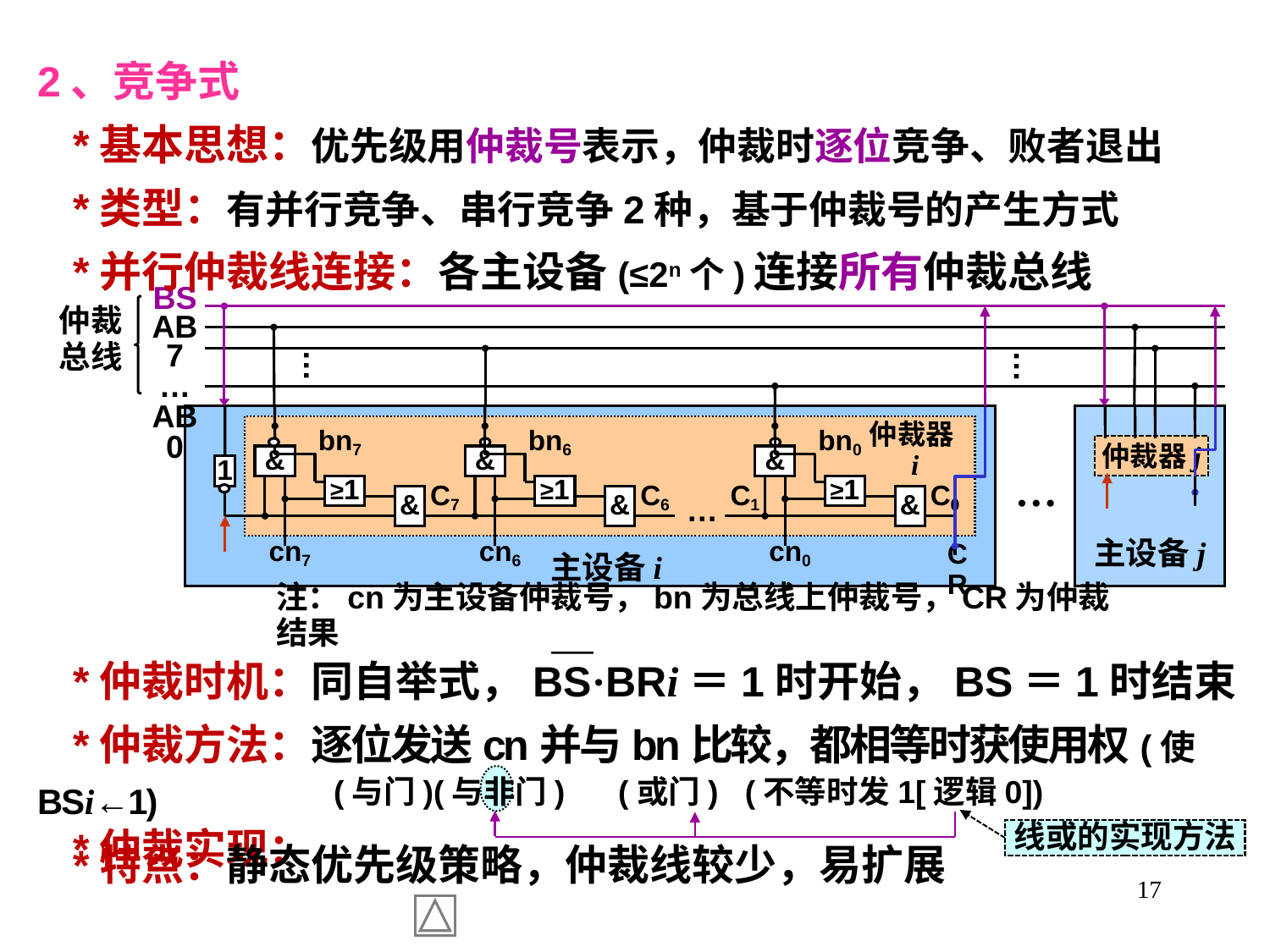

2、竞争式
   *基本思想：优先级用仲裁号表示，仲裁时逐位竞争、败者退出
   *类型：有并行竞争、串行竞争2种，基于仲裁号的产生方式
   *并行仲裁线连接：各主设备(≤2n个)连接所有仲裁总线
BS
AB7
…
AB0

仲裁总线
…
…

主设备j

   主设备i

bn7
bn6
bn0
仲裁器i
仲裁器j

&
&
&
1
…
≥1
C7
≥1
C6
C1
≥1
C0

&
&
&
…
cn7
cn0
cn6
CR
注：cn为主设备仲裁号，bn为总线上仲裁号，CR为仲裁结果
   *仲裁时机：同自举式，BS·BRi＝1时开始，BS＝1时结束
   *仲裁方法：逐位发送cn并与bn比较，都相等时获使用权(使BSi←1)
   *仲裁实现：

(与门)(与非门)      (或门)   (不等时发1[逻辑0])

线或的实现方法
   *特点：静态优先级策略，仲裁线较少，易扩展
17